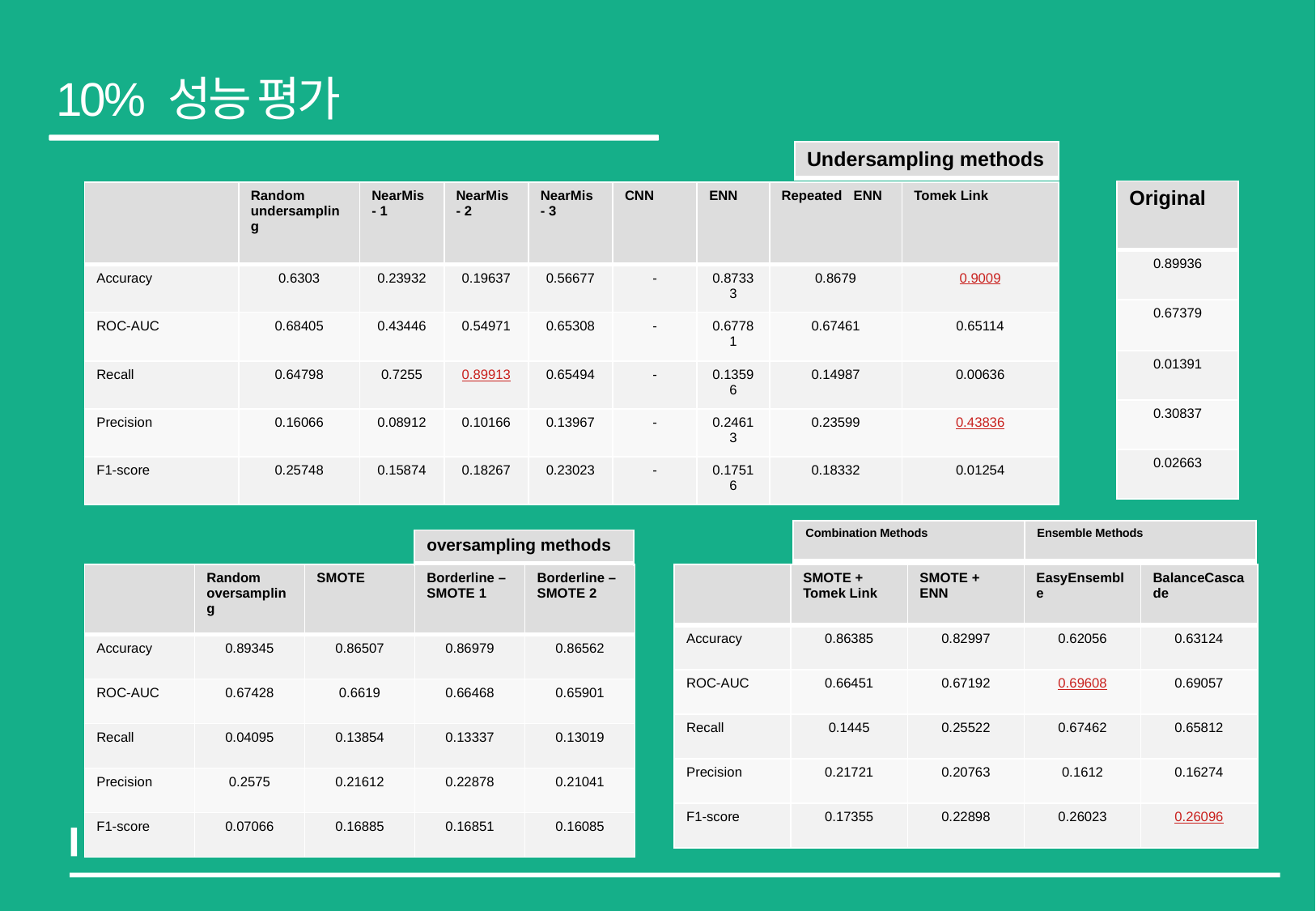

10% 성능 평가

| Undersampling methods |
| --- |
| Original |
| --- |
| 0.89936 |
| 0.67379 |
| 0.01391 |
| 0.30837 |
| 0.02663 |
|  | Random undersampling | NearMis - 1 | NearMis - 2 | NearMis - 3 | CNN | ENN | Repeated ENN | Tomek Link |
| --- | --- | --- | --- | --- | --- | --- | --- | --- |
| Accuracy | 0.6303 | 0.23932 | 0.19637 | 0.56677 | - | 0.87333 | 0.8679 | 0.9009 |
| ROC-AUC | 0.68405 | 0.43446 | 0.54971 | 0.65308 | - | 0.67781 | 0.67461 | 0.65114 |
| Recall | 0.64798 | 0.7255 | 0.89913 | 0.65494 | - | 0.13596 | 0.14987 | 0.00636 |
| Precision | 0.16066 | 0.08912 | 0.10166 | 0.13967 | - | 0.24613 | 0.23599 | 0.43836 |
| F1-score | 0.25748 | 0.15874 | 0.18267 | 0.23023 | - | 0.17516 | 0.18332 | 0.01254 |
| Combination Methods | Ensemble Methods |
| --- | --- |
| oversampling methods |
| --- |
|  | Random oversampling | SMOTE | Borderline – SMOTE 1 | Borderline – SMOTE 2 |
| --- | --- | --- | --- | --- |
| Accuracy | 0.89345 | 0.86507 | 0.86979 | 0.86562 |
| ROC-AUC | 0.67428 | 0.6619 | 0.66468 | 0.65901 |
| Recall | 0.04095 | 0.13854 | 0.13337 | 0.13019 |
| Precision | 0.2575 | 0.21612 | 0.22878 | 0.21041 |
| F1-score | 0.07066 | 0.16885 | 0.16851 | 0.16085 |
|  | SMOTE + Tomek Link | SMOTE + ENN | EasyEnsemble | BalanceCascade |
| --- | --- | --- | --- | --- |
| Accuracy | 0.86385 | 0.82997 | 0.62056 | 0.63124 |
| ROC-AUC | 0.66451 | 0.67192 | 0.69608 | 0.69057 |
| Recall | 0.1445 | 0.25522 | 0.67462 | 0.65812 |
| Precision | 0.21721 | 0.20763 | 0.1612 | 0.16274 |
| F1-score | 0.17355 | 0.22898 | 0.26023 | 0.26096 |